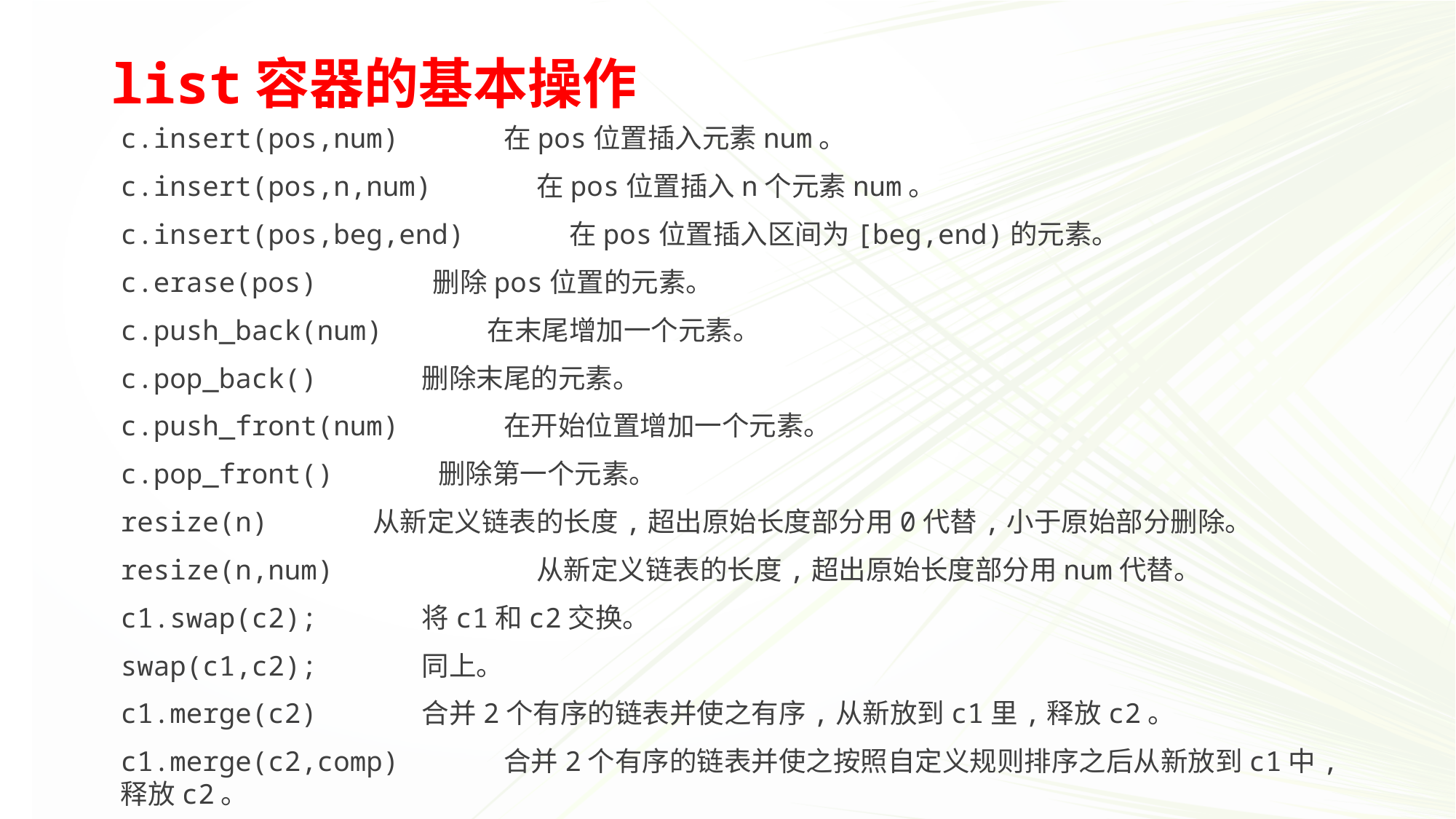

# list容器的基本操作
c.insert(pos,num)      在pos位置插入元素num。
c.insert(pos,n,num)      在pos位置插入n个元素num。
c.insert(pos,beg,end)      在pos位置插入区间为[beg,end)的元素。
c.erase(pos)　　　　删除pos位置的元素。
c.push_back(num)      在末尾增加一个元素。
c.pop_back()      删除末尾的元素。
c.push_front(num)      在开始位置增加一个元素。
c.pop_front()      删除第一个元素。
resize(n)      从新定义链表的长度,超出原始长度部分用0代替,小于原始部分删除。
resize(n,num)            从新定义链表的长度,超出原始长度部分用num代替。
c1.swap(c2);      将c1和c2交换。
swap(c1,c2);      同上。
c1.merge(c2)      合并2个有序的链表并使之有序,从新放到c1里,释放c2。
c1.merge(c2,comp)      合并2个有序的链表并使之按照自定义规则排序之后从新放到c1中,释放c2。